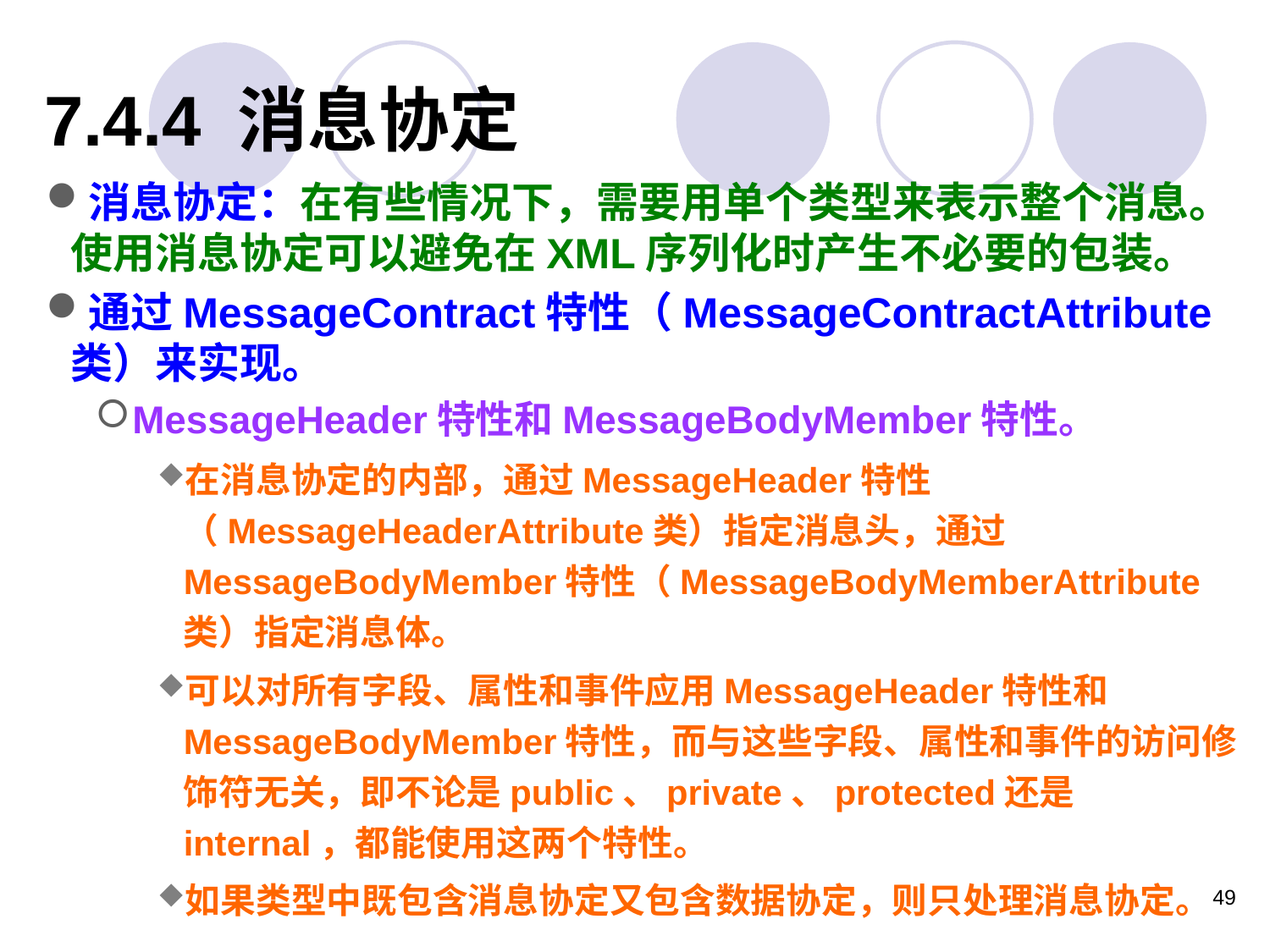

# 7.4.4 消息协定
消息协定：在有些情况下，需要用单个类型来表示整个消息。使用消息协定可以避免在XML序列化时产生不必要的包装。
通过MessageContract特性（MessageContractAttribute类）来实现。
MessageHeader特性和MessageBodyMember特性。
在消息协定的内部，通过MessageHeader特性（MessageHeaderAttribute类）指定消息头，通过MessageBodyMember特性（MessageBodyMemberAttribute类）指定消息体。
可以对所有字段、属性和事件应用MessageHeader特性和MessageBodyMember特性，而与这些字段、属性和事件的访问修饰符无关，即不论是public、private、protected还是internal，都能使用这两个特性。
如果类型中既包含消息协定又包含数据协定，则只处理消息协定。
49